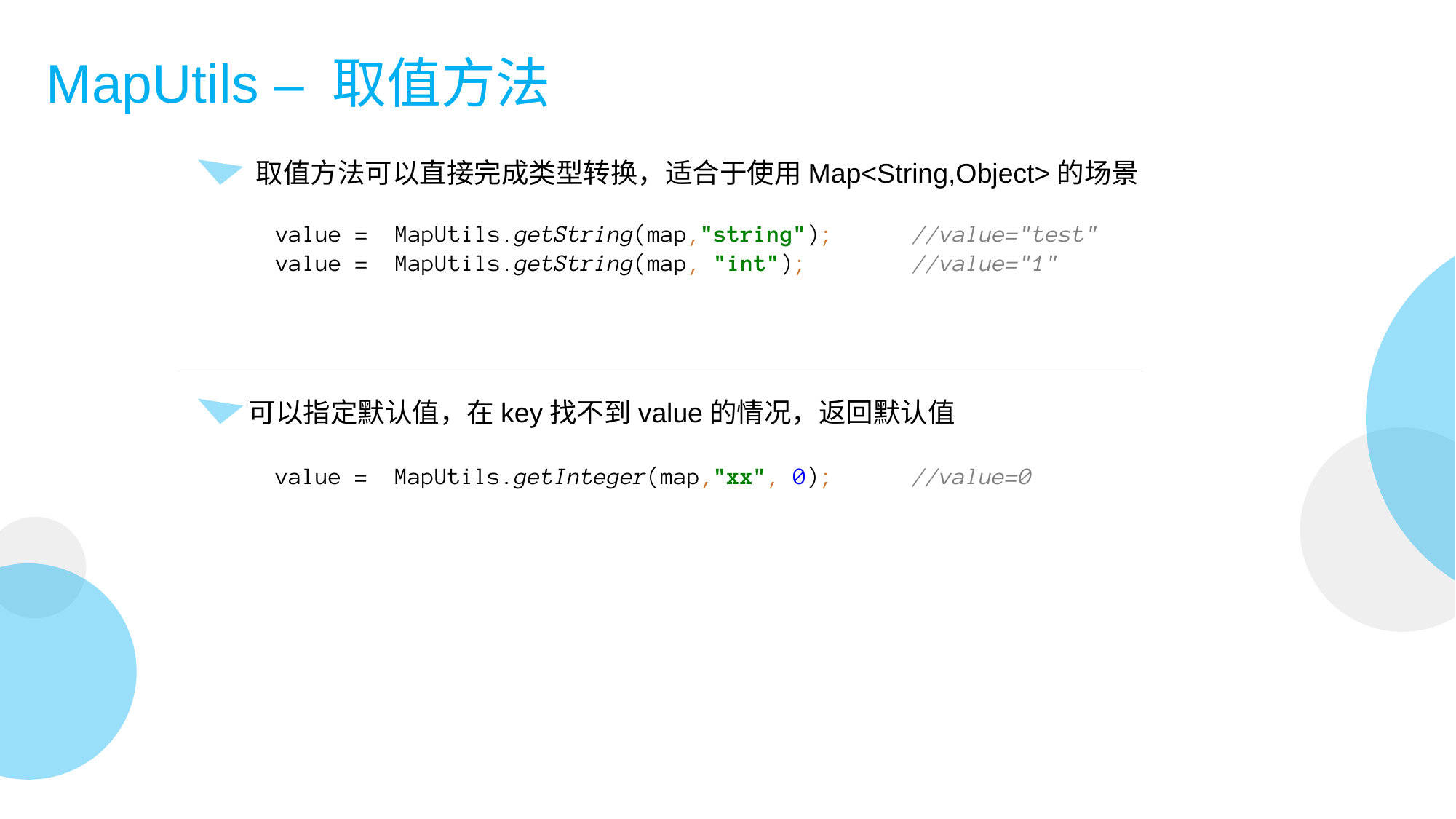

# MapUtils – 取值方法
取值方法可以直接完成类型转换，适合于使用Map<String,Object>的场景

value =  MapUtils.getString(map,"string");      //value="test"
value =  MapUtils.getString(map, "int");        //value="1"

可以指定默认值，在key找不到value的情况，返回默认值

value =  MapUtils.getInteger(map,"xx", 0);      //value=0